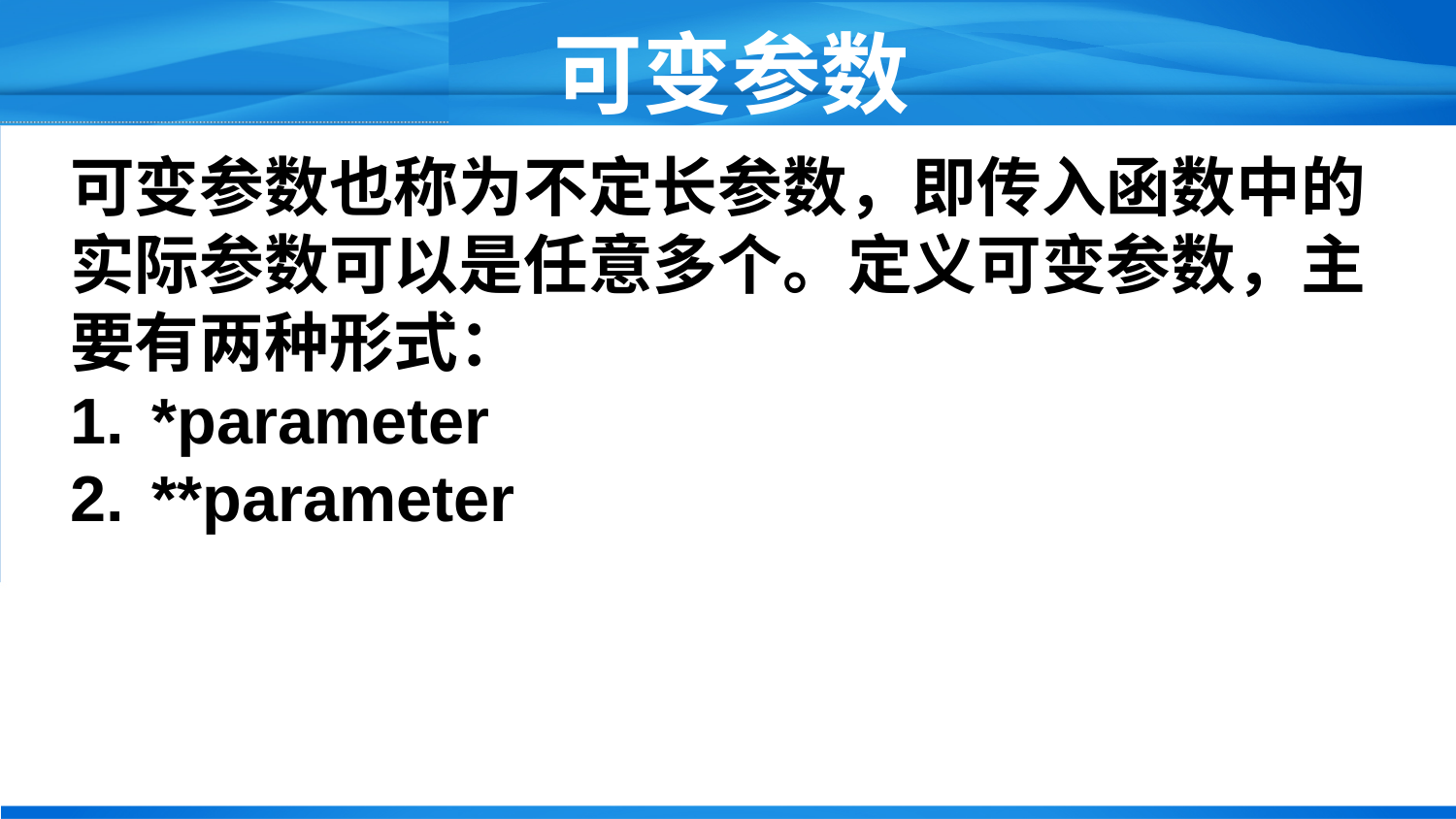

# 可变参数
可变参数也称为不定长参数，即传入函数中的实际参数可以是任意多个。定义可变参数，主要有两种形式：
*parameter
**parameter